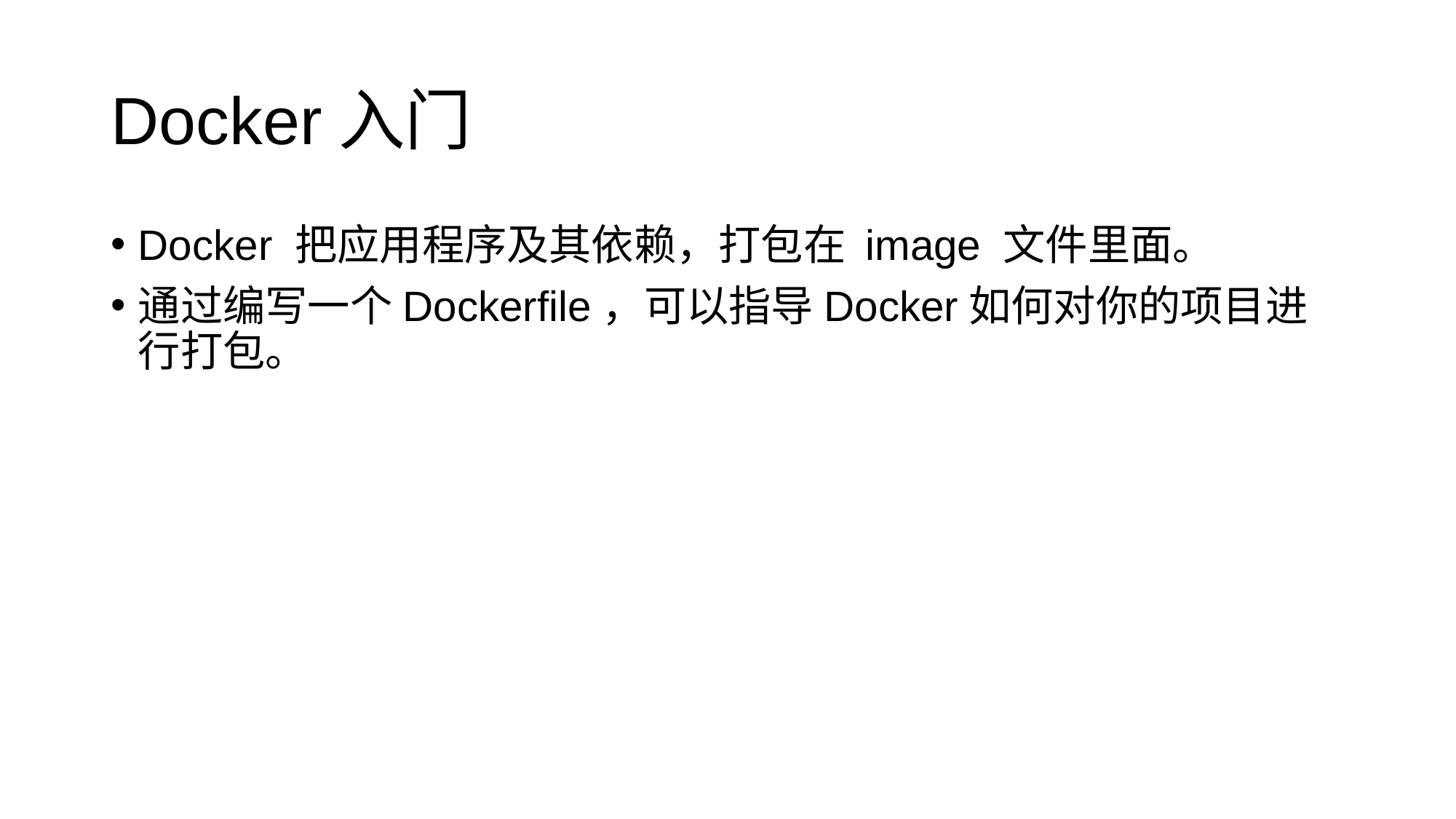

# Docker入门
Docker 把应用程序及其依赖，打包在 image 文件里面。
通过编写一个Dockerfile，可以指导Docker如何对你的项目进行打包。